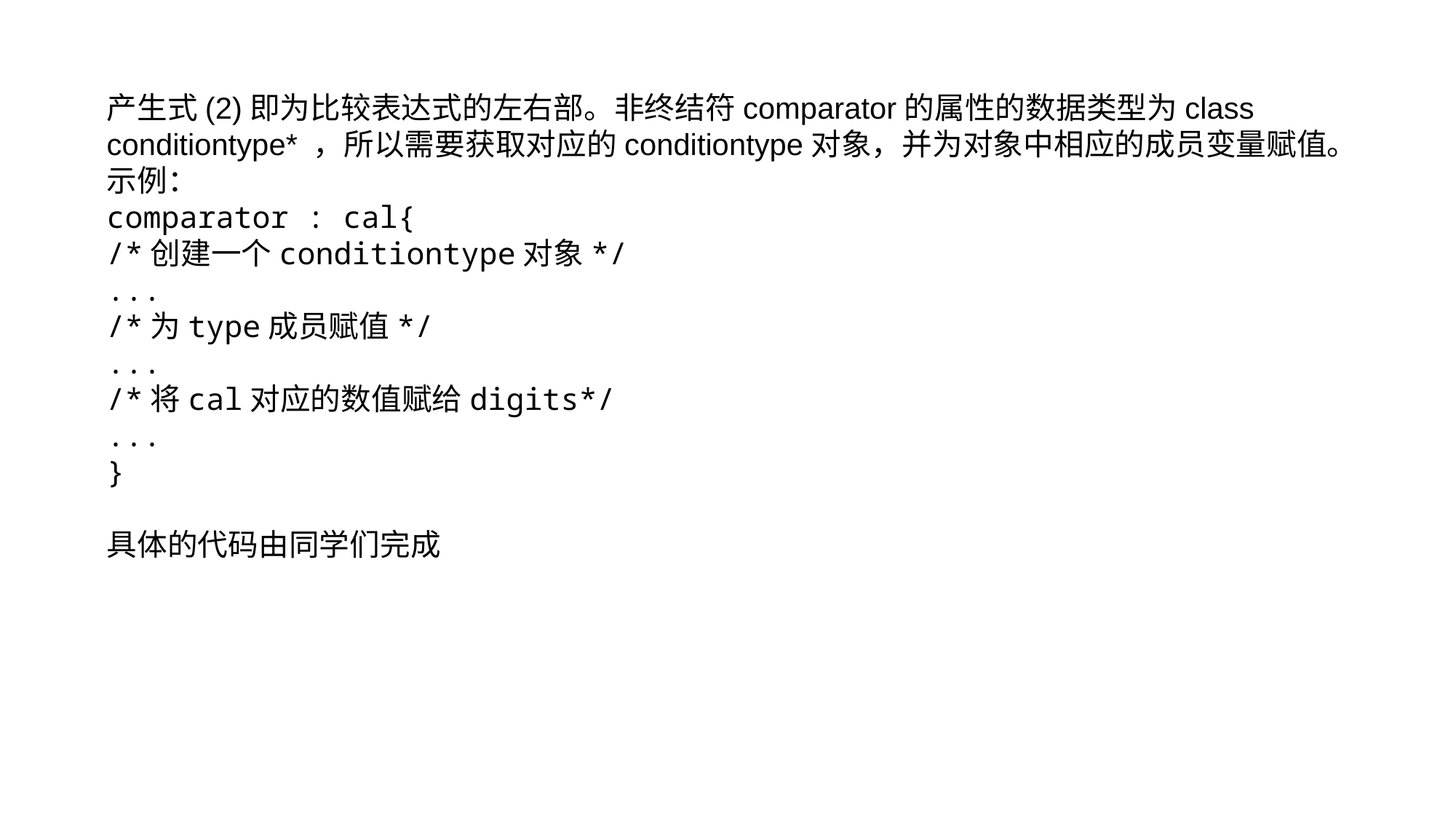

产生式(2)即为比较表达式的左右部。非终结符comparator的属性的数据类型为class conditiontype* ，所以需要获取对应的conditiontype对象，并为对象中相应的成员变量赋值。
示例：
comparator : cal{
/*创建一个conditiontype对象*/
...
/*为type成员赋值*/
...
/*将cal对应的数值赋给digits*/
...
}

具体的代码由同学们完成